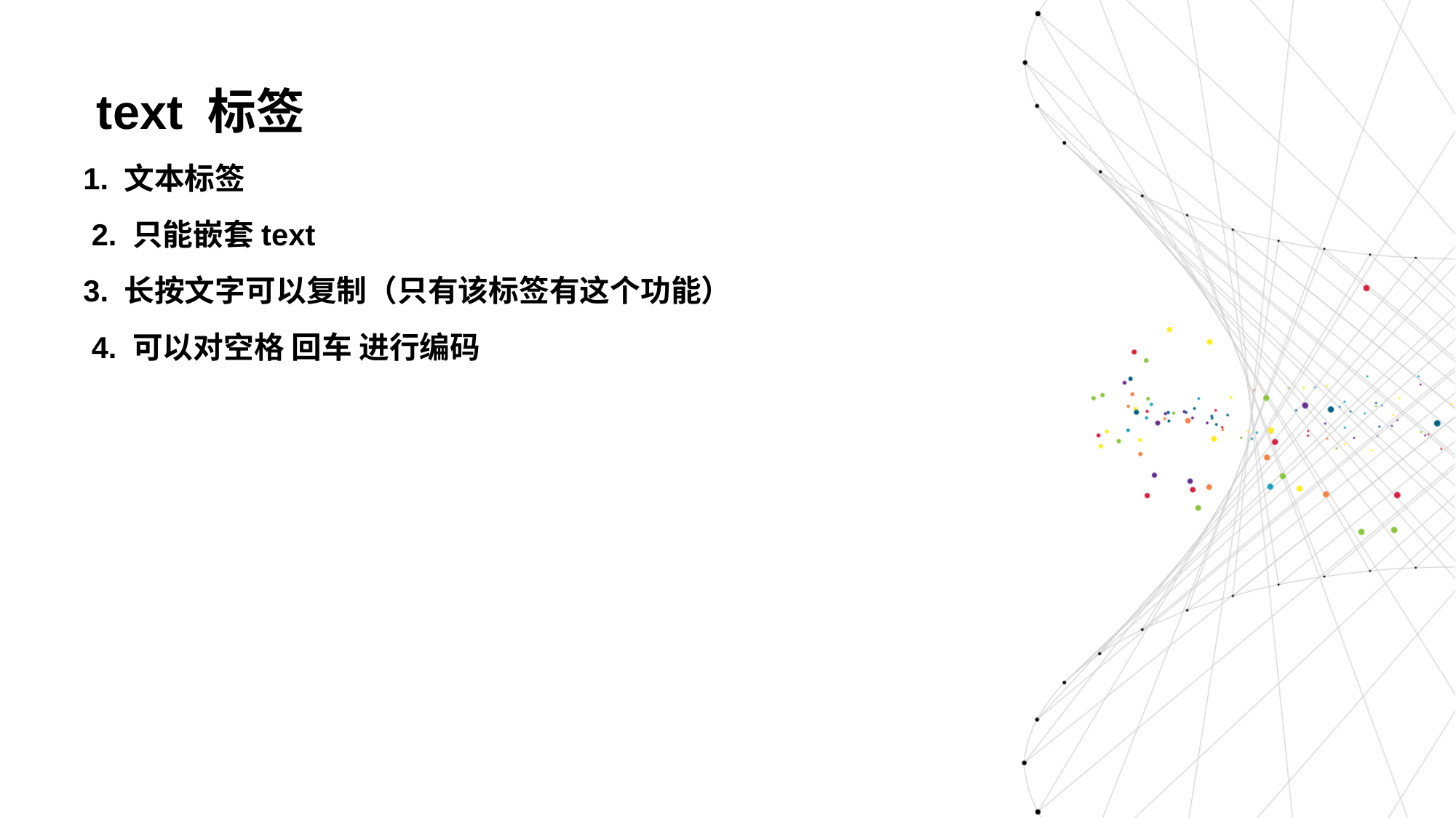

text 标签
1. ⽂本标签
 2. 只能嵌套text
3. ⻓按⽂字可以复制（只有该标签有这个功能）
 4. 可以对空格 回⻋ 进⾏编码